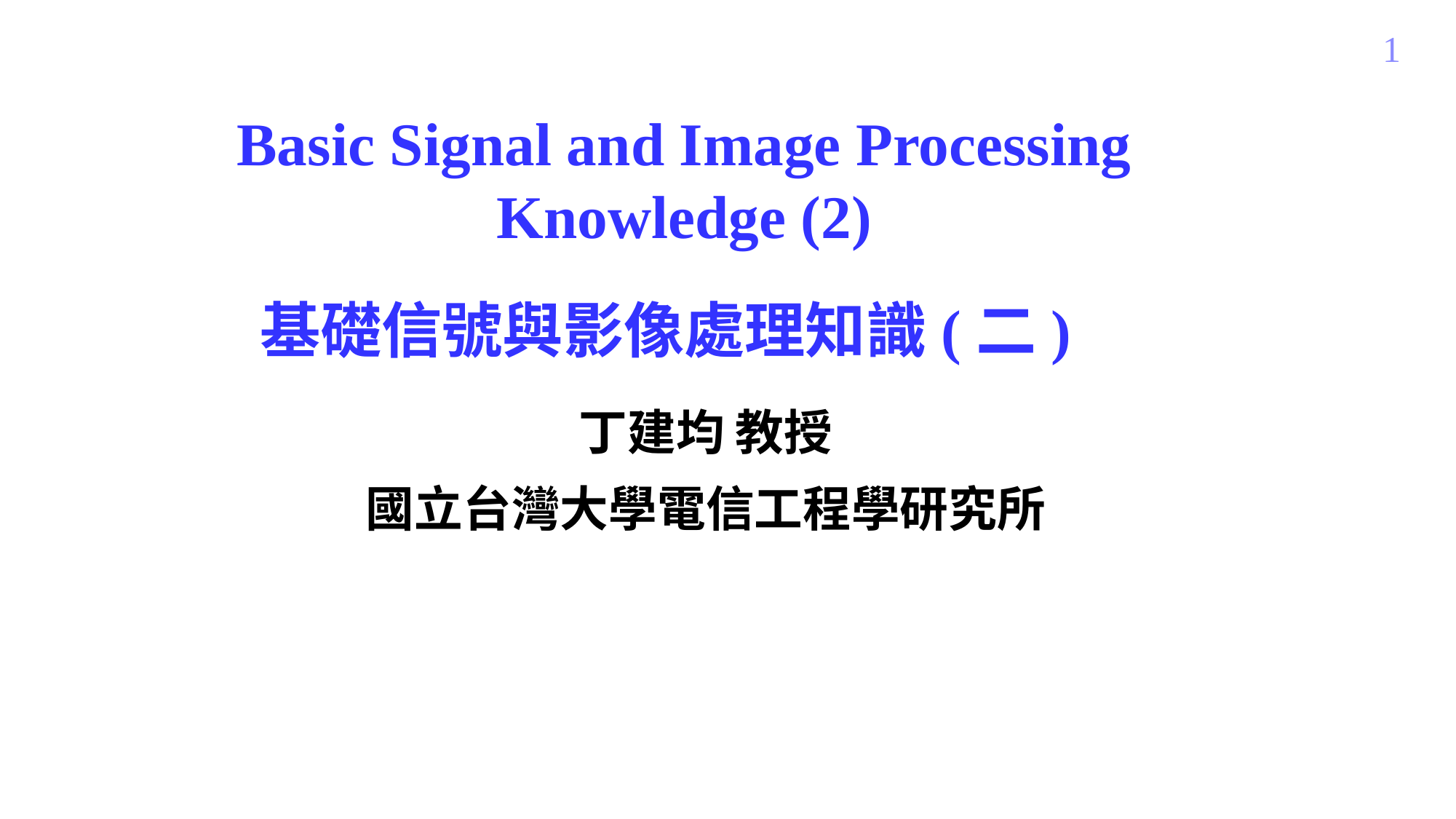

1
Basic Signal and Image Processing Knowledge (2)
基礎信號與影像處理知識(二)
丁建均 教授
國立台灣大學電信工程學研究所